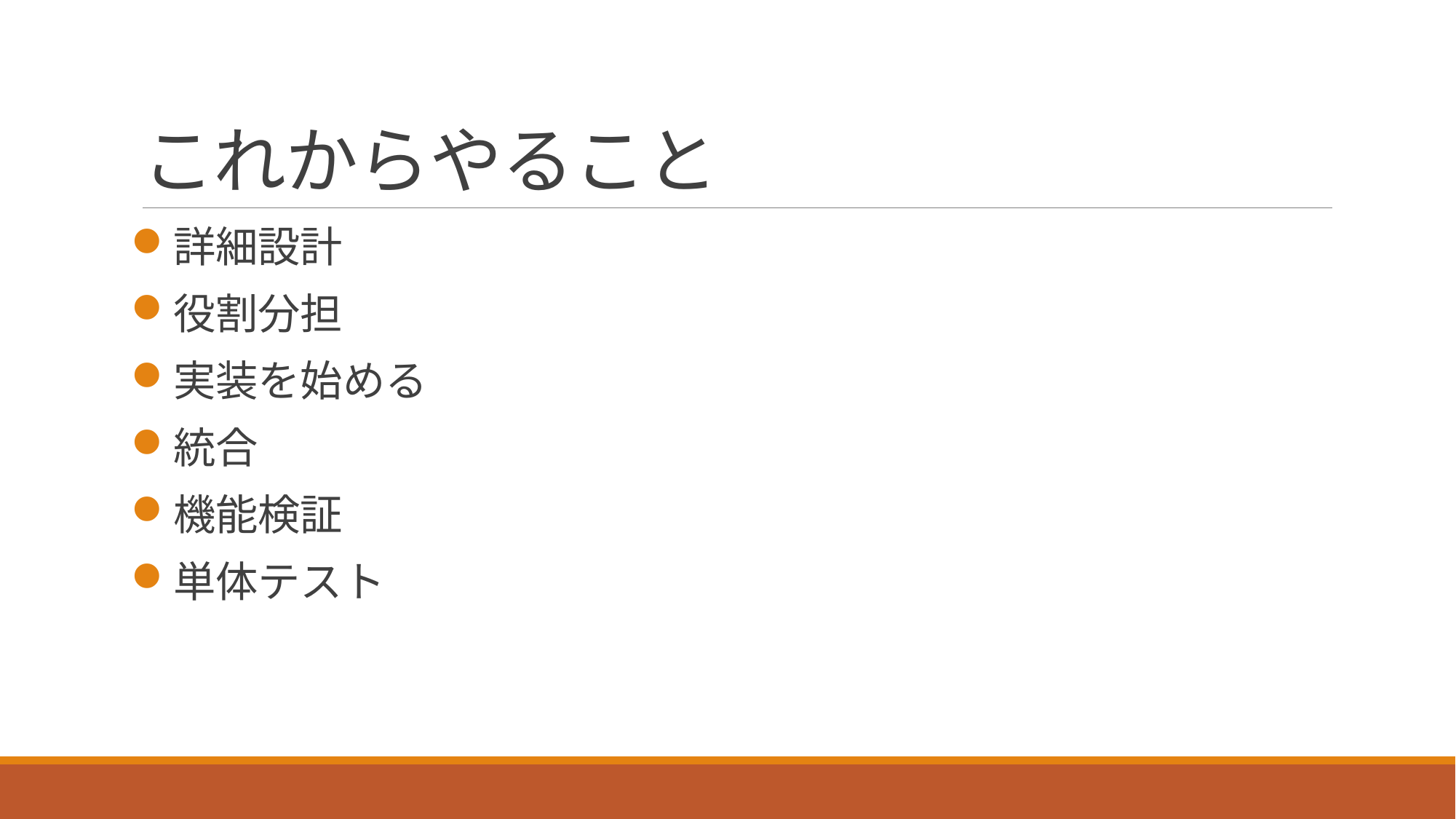

# これからやること
詳細設計
役割分担
実装を始める
統合
機能検証
単体テスト